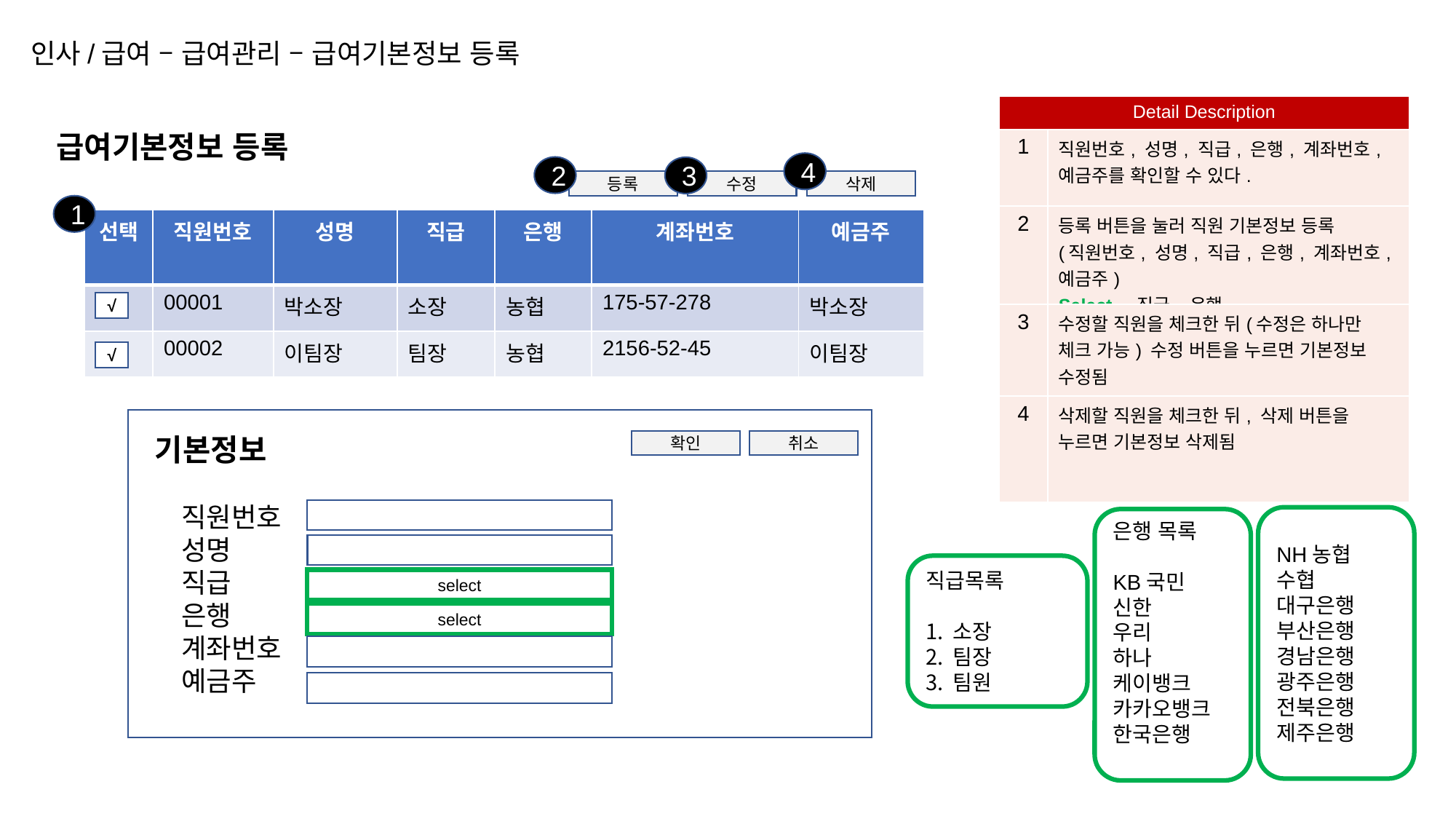

인사/급여 – 급여관리 – 급여기본정보 등록
| Detail Description |  |
| --- | --- |
| 1 | 직원번호, 성명, 직급, 은행, 계좌번호, 예금주를 확인할 수 있다. |
| 2 | 등록 버튼을 눌러 직원 기본정보 등록 (직원번호, 성명, 직급, 은행, 계좌번호, 예금주) Select – 직급, 은행 |
| 3 | 수정할 직원을 체크한 뒤(수정은 하나만 체크 가능) 수정 버튼을 누르면 기본정보 수정됨 |
| 4 | 삭제할 직원을 체크한 뒤, 삭제 버튼을 누르면 기본정보 삭제됨 |
급여기본정보 등록
4
2
3
등록
수정
삭제
1
| 선택 | 직원번호 | 성명 | 직급 | 은행 | 계좌번호 | 예금주 |
| --- | --- | --- | --- | --- | --- | --- |
|  | 00001 | 박소장 | 소장 | 농협 | 175-57-278 | 박소장 |
|  | 00002 | 이팀장 | 팀장 | 농협 | 2156-52-45 | 이팀장 |
√
√

기본정보
확인
취소
직원번호
성명
직급
은행
계좌번호
예금주

NH농협
수협
대구은행
부산은행
경남은행
광주은행
전북은행
제주은행
은행 목록

KB국민
신한
우리
하나
케이뱅크
카카오뱅크
한국은행

직급목록

소장
팀장
팀원
select
select